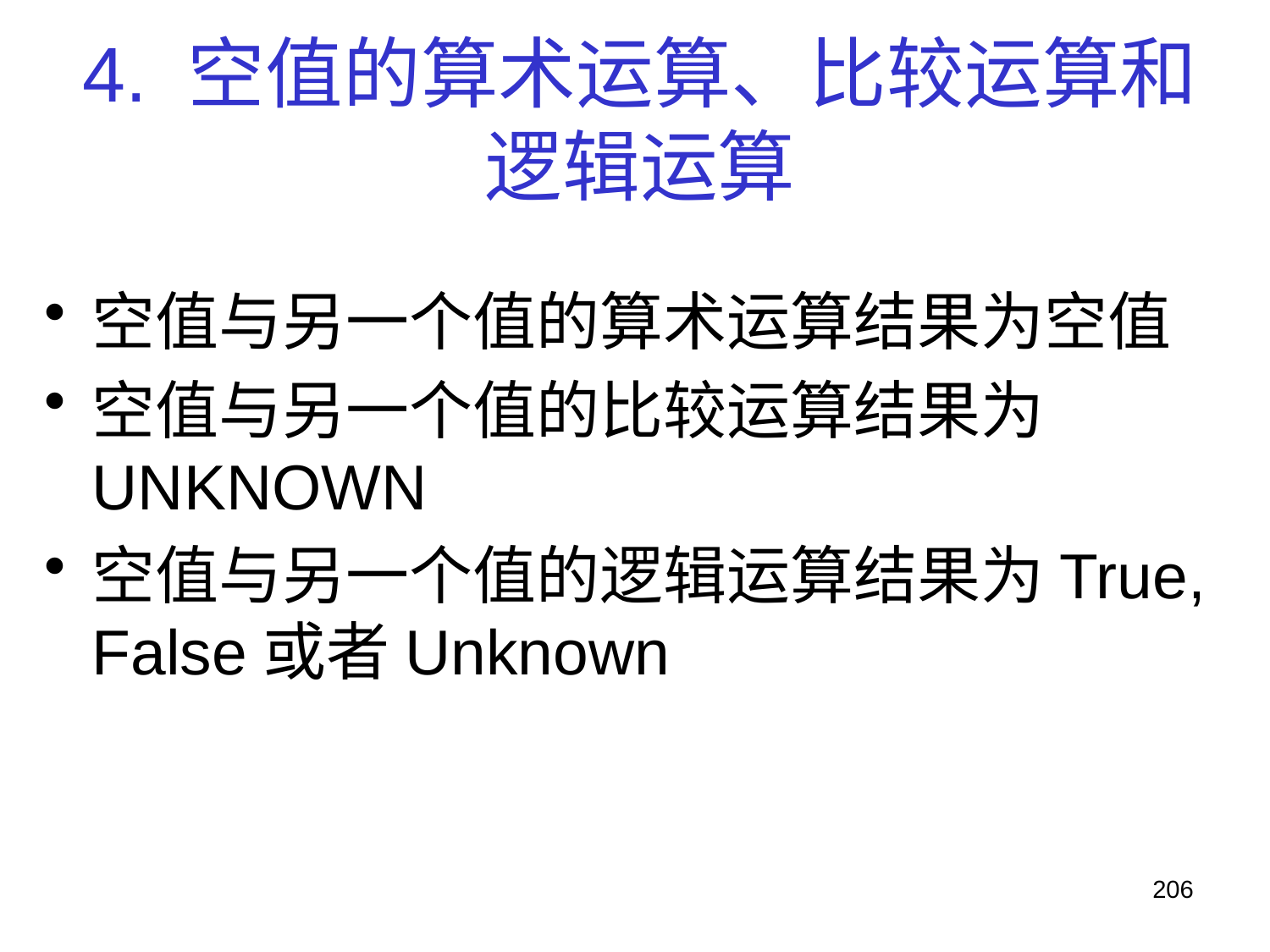

# 4. 空值的算术运算、比较运算和 逻辑运算
空值与另一个值的算术运算结果为空值
空值与另一个值的比较运算结果为UNKNOWN
空值与另一个值的逻辑运算结果为True, False或者Unknown
206